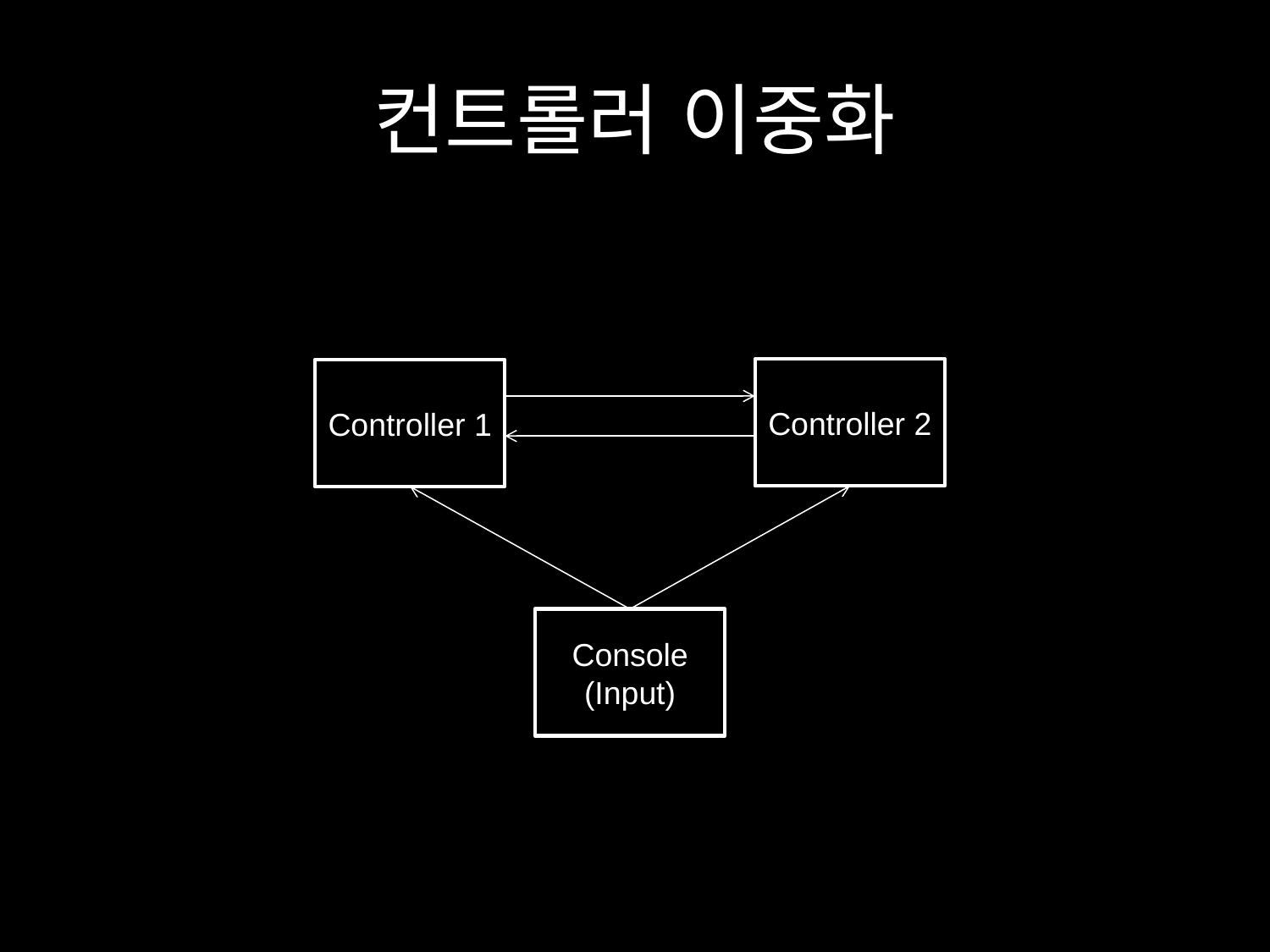

# 컨트롤러 이중화

Controller 2
Controller 1
Console
(Input)